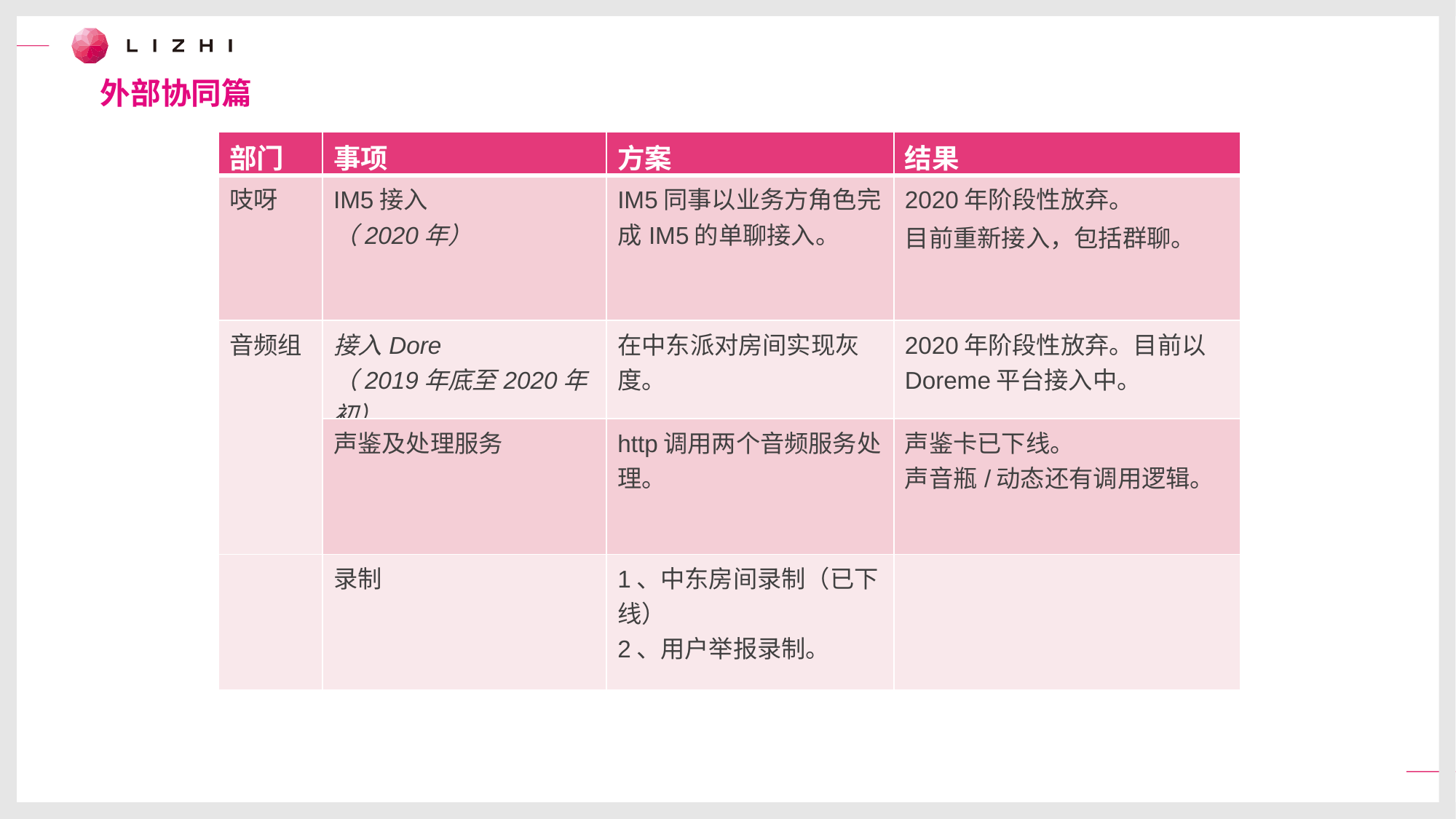

外部协同篇
| 部门 | 事项 | 方案 | 结果 |
| --- | --- | --- | --- |
| 吱呀 | IM5接入 （2020年） | IM5同事以业务方角色完成IM5的单聊接入。 | 2020年阶段性放弃。 目前重新接入，包括群聊。 |
| 音频组 | 接入Dore （2019年底至2020年初） | 在中东派对房间实现灰度。 | 2020年阶段性放弃。目前以Doreme平台接入中。 |
|  | 声鉴及处理服务 | http调用两个音频服务处理。 | 声鉴卡已下线。 声音瓶/动态还有调用逻辑。 |
|  | 录制 | 1、中东房间录制（已下线） 2、用户举报录制。 |  |